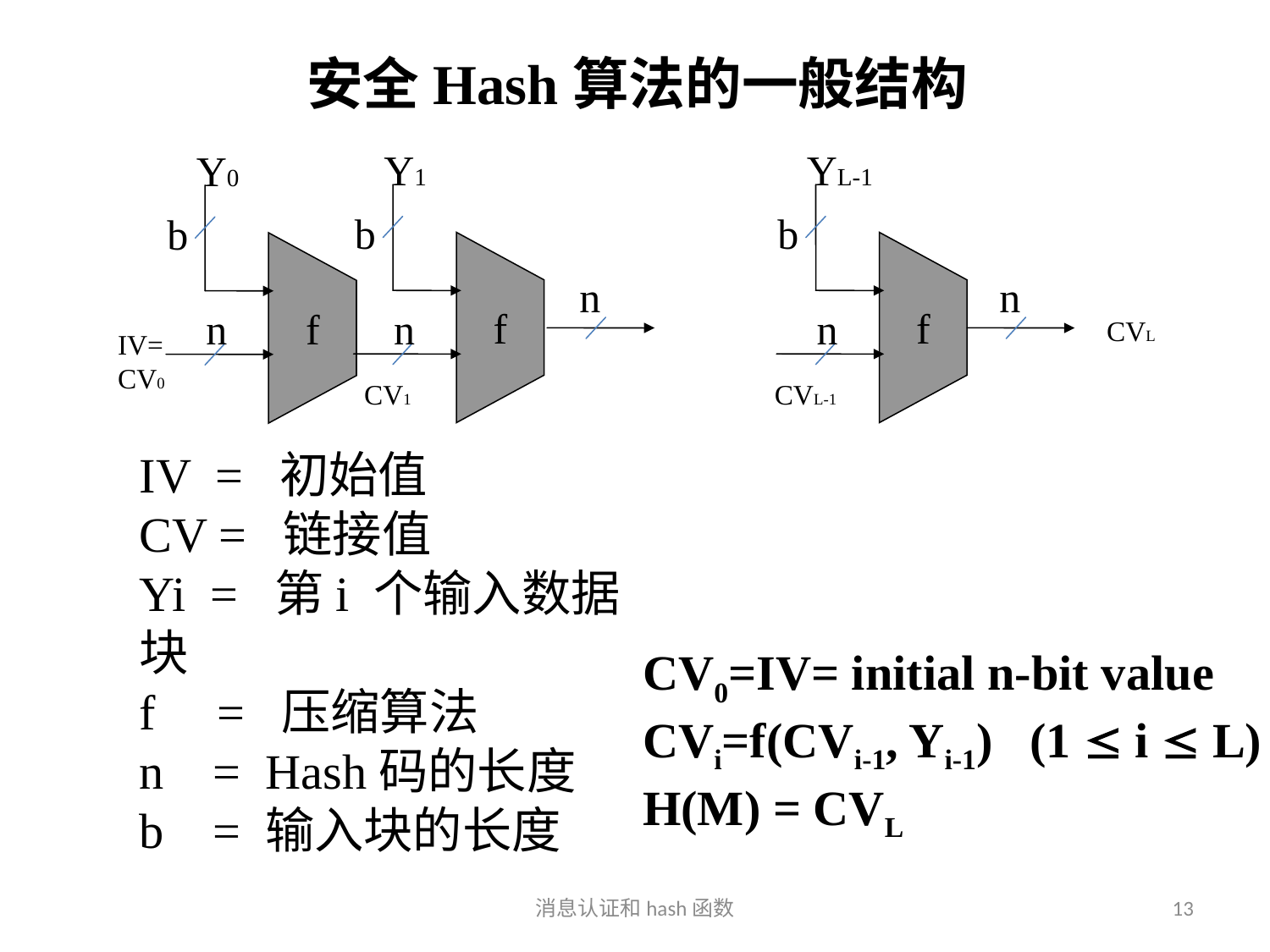

安全Hash算法的一般结构
Y1
YL-1
Y0

b
b
b

n
n

f
f
f
n
n
n
CVL

IV=
CV0

CV1
CVL-1
IV  =  初始值
CV =  链接值
Yi  =  第i 个输入数据块
f     =  压缩算法
n    =  Hash码的长度
b    = 输入块的长度

CV0=IV= initial n-bit value
CVi=f(CVi-1, Yi-1)   (1 ≤ i ≤ L)
H(M) = CVL
13
消息认证和hash函数